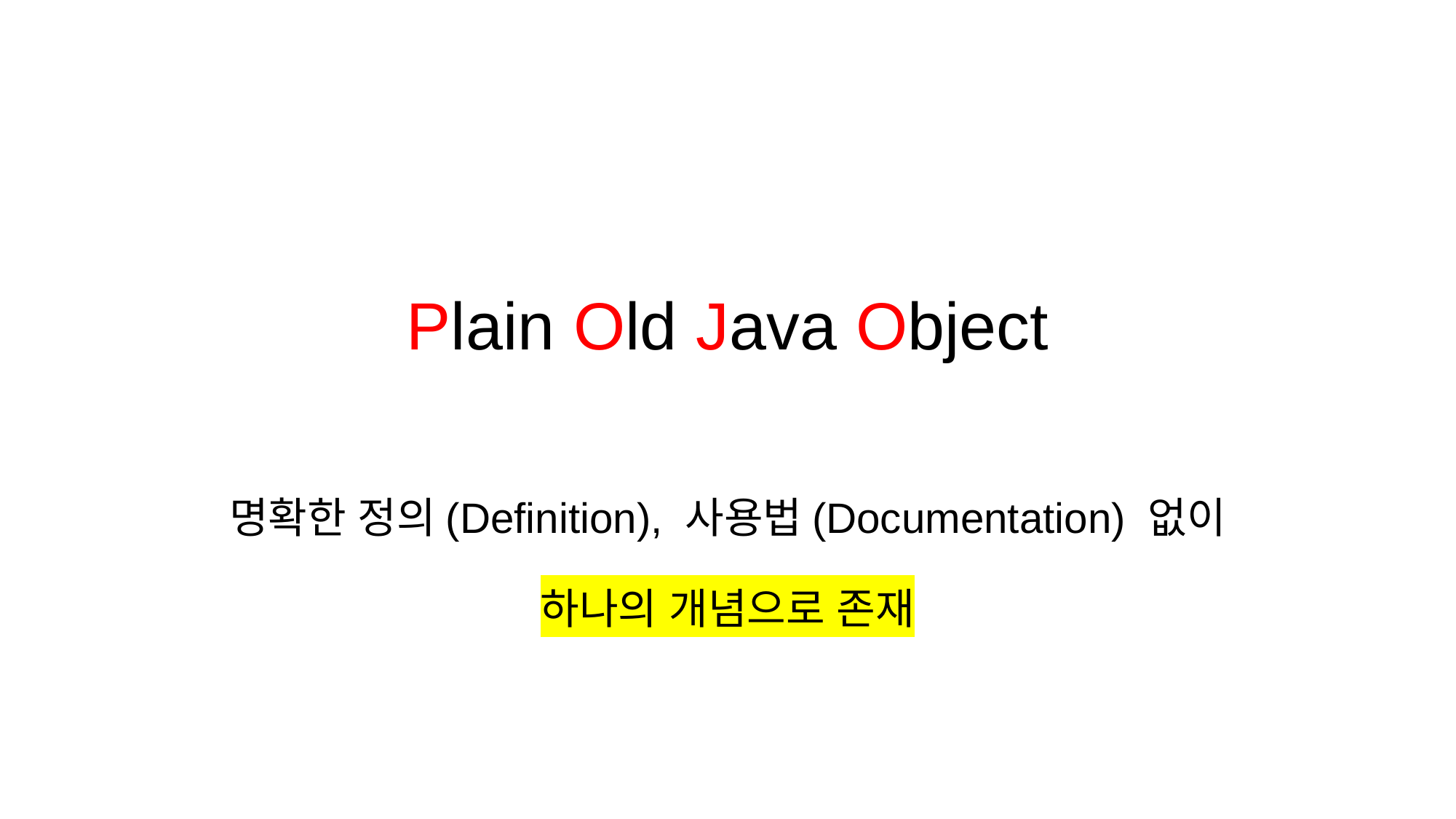

# Plain Old Java Object
명확한 정의(Definition), 사용법(Documentation) 없이
하나의 개념으로 존재